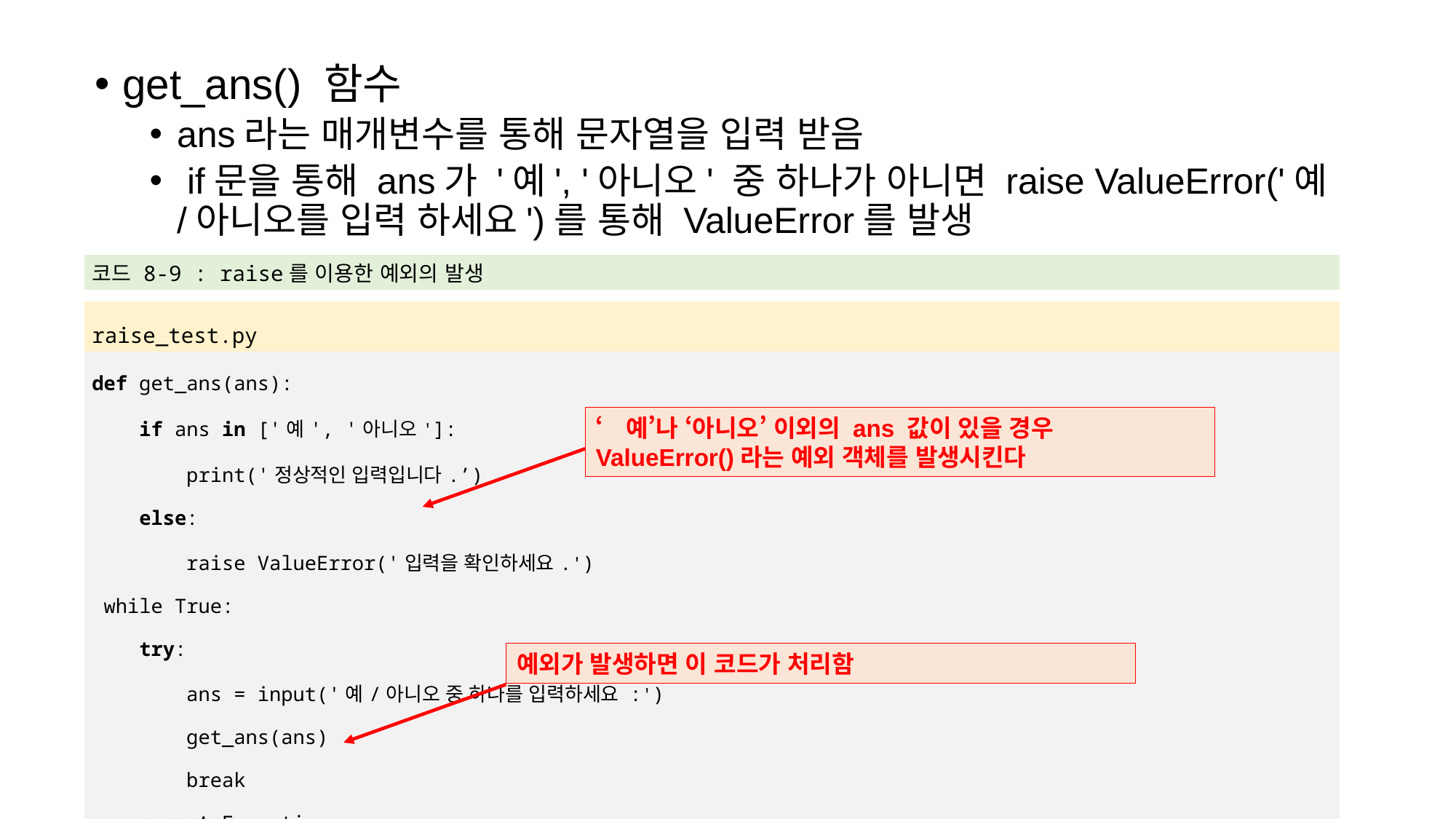

get_ans() 함수
ans라는 매개변수를 통해 문자열을 입력 받음
 if문을 통해 ans가 '예', '아니오' 중 하나가 아니면 raise ValueError('예/아니오를 입력 하세요')를 통해 ValueError를 발생

| 코드 8-9 : raise를 이용한 예외의 발생 |
| --- |
|  |
| raise\_test.py |
| def get\_ans(ans): if ans in ['예', '아니오']: print('정상적인 입력입니다.’) else: raise ValueError('입력을 확인하세요.') while True: try: ans = input('예/아니오 중 하나를 입력하세요 :') get\_ans(ans) break except Exception as e: print('error :', e) |
‘예’나 ‘아니오’ 이외의 ans 값이 있을 경우 ValueError()라는 예외 객체를 발생시킨다
예외가 발생하면 이 코드가 처리함